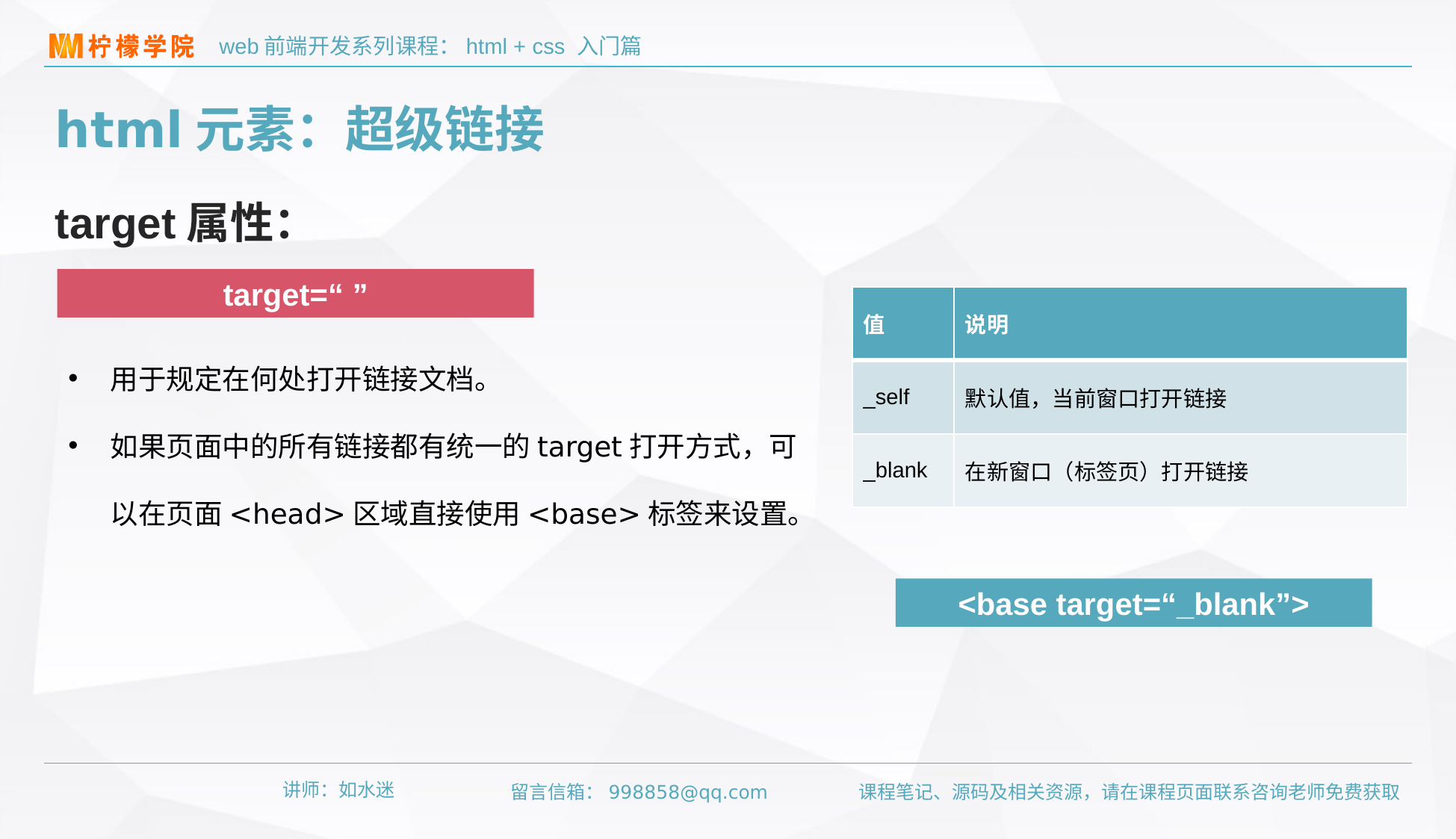

html元素：超级链接
target属性：
target=“ ”
| 值 | 说明 |
| --- | --- |
| \_self | 默认值，当前窗口打开链接 |
| \_blank | 在新窗口（标签页）打开链接 |
用于规定在何处打开链接文档。
如果页面中的所有链接都有统一的target打开方式，可以在页面<head>区域直接使用<base>标签来设置。

<base target=“_blank”>